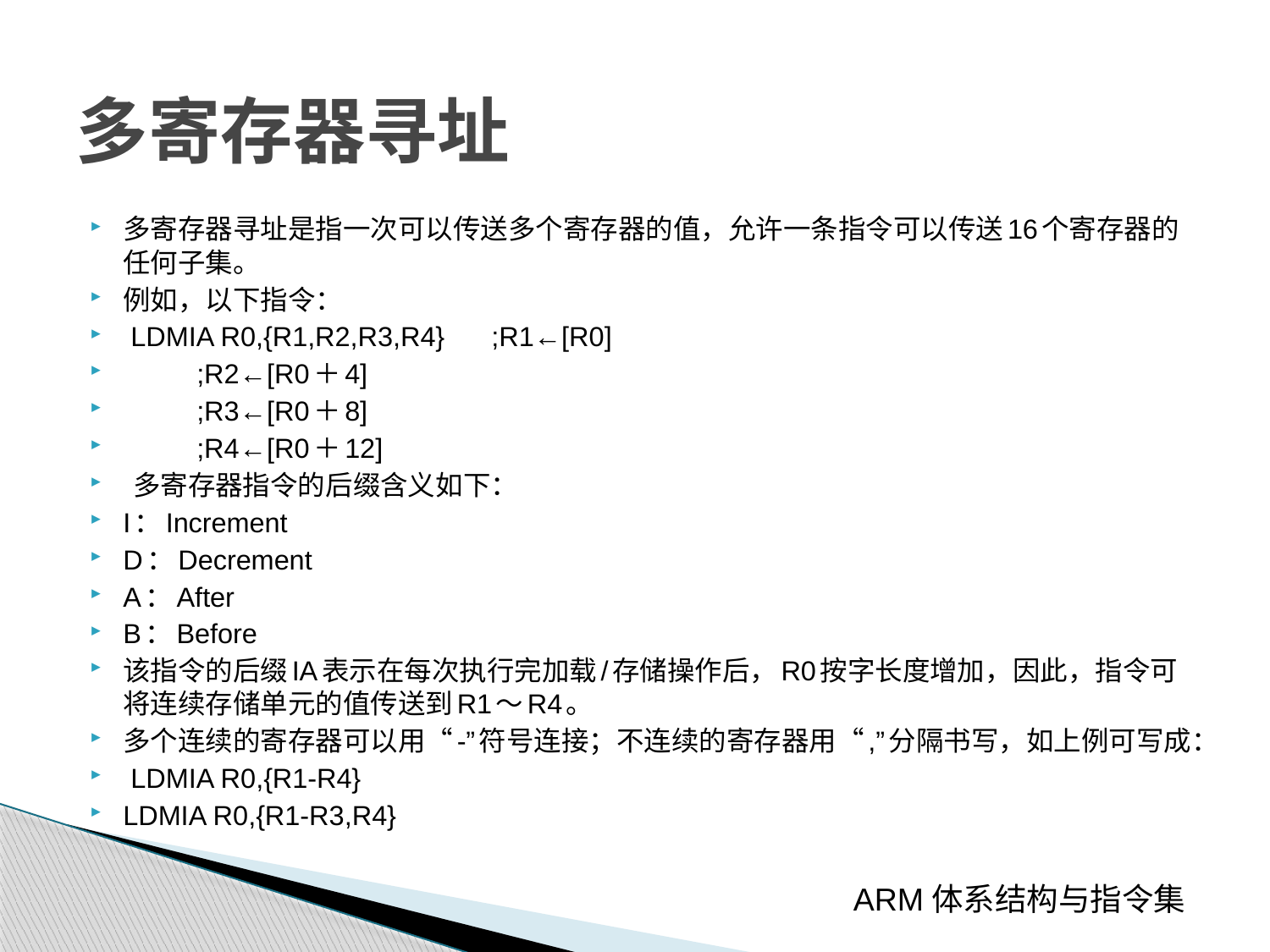

# 多寄存器寻址
多寄存器寻址是指一次可以传送多个寄存器的值，允许一条指令可以传送16个寄存器的任何子集。
例如，以下指令：
 LDMIA R0,{R1,R2,R3,R4}	;R1←[R0]
 	;R2←[R0＋4]
 	;R3←[R0＋8]
 	;R4←[R0＋12]
 多寄存器指令的后缀含义如下：
I：Increment
D：Decrement
A：After
B：Before
该指令的后缀IA表示在每次执行完加载/存储操作后，R0按字长度增加，因此，指令可将连续存储单元的值传送到R1～R4。
多个连续的寄存器可以用“-”符号连接；不连续的寄存器用“,”分隔书写，如上例可写成：
 LDMIA R0,{R1-R4}
LDMIA R0,{R1-R3,R4}

            ARM体系结构与指令集